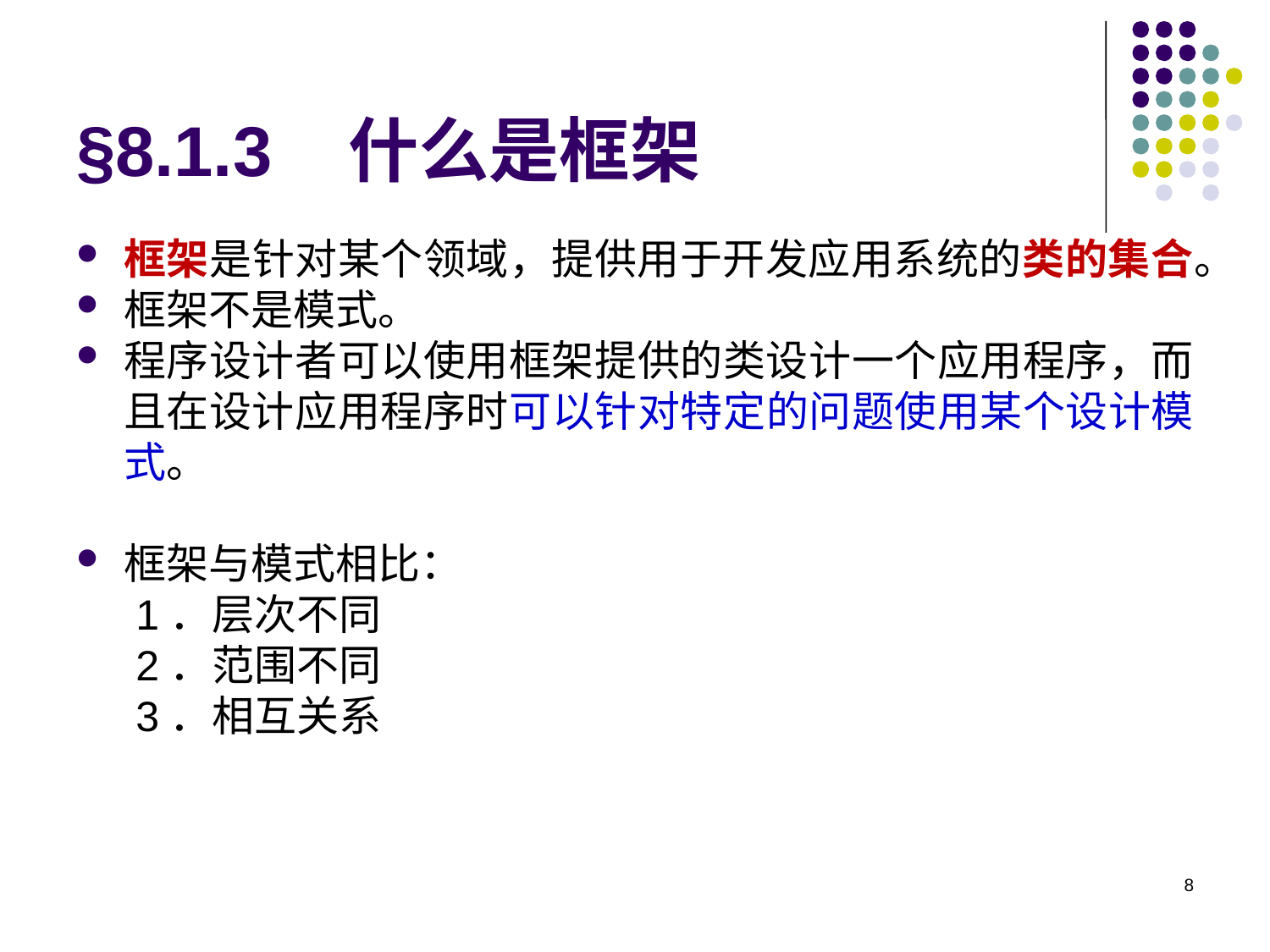

# §8.1.3   什么是框架
框架是针对某个领域，提供用于开发应用系统的类的集合。
框架不是模式。
程序设计者可以使用框架提供的类设计一个应用程序，而且在设计应用程序时可以针对特定的问题使用某个设计模式。

框架与模式相比：
 1．层次不同
 2．范围不同
 3．相互关系
8